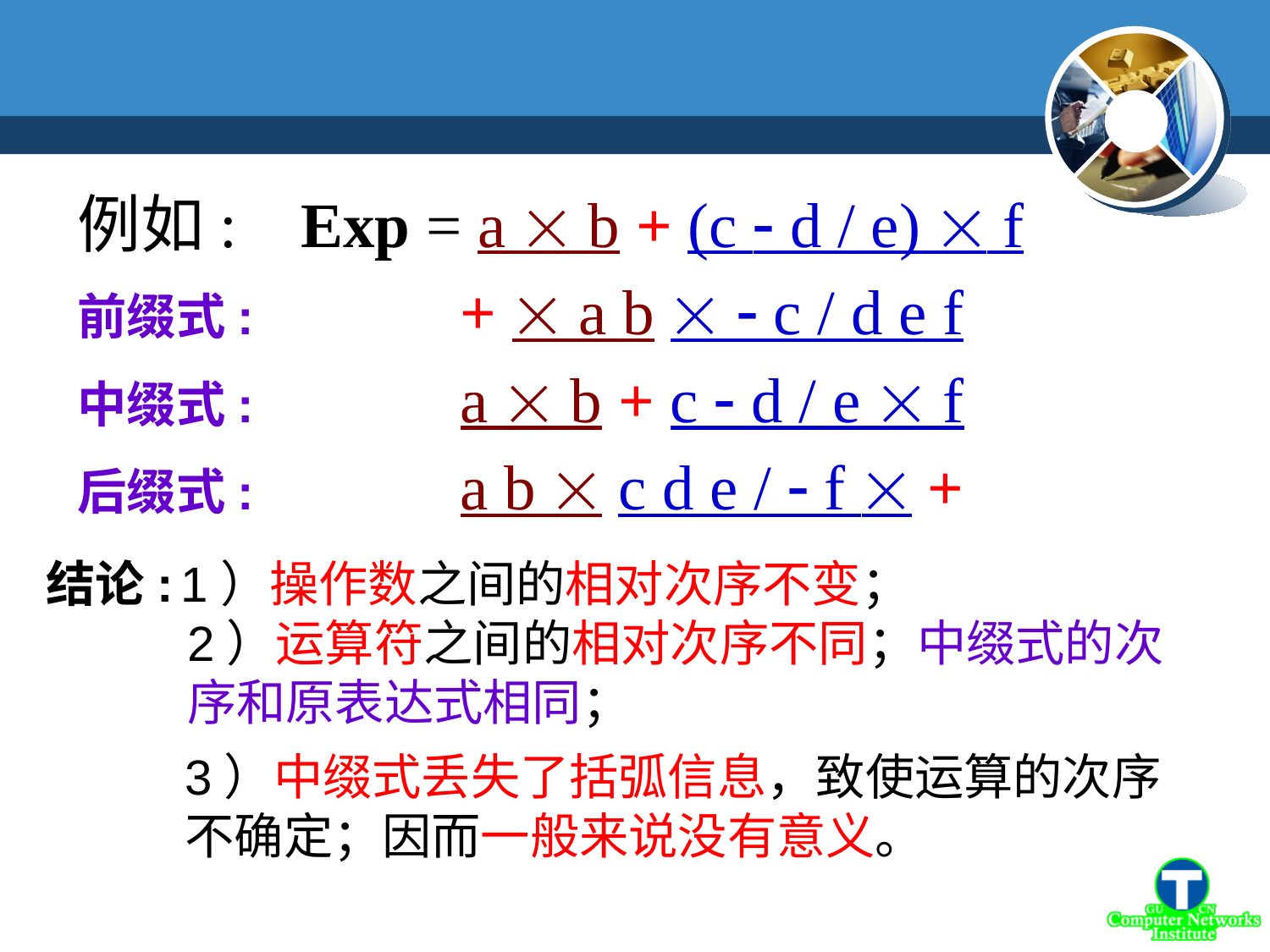

例如:    Exp = a × b + (c − d / e) × f
前缀式:             + × a b × − c / d e f
中缀式:             a × b + c − d / e × f
后缀式:             a b × c d e / − f × +
结论:
1）操作数之间的相对次序不变；
2）运算符之间的相对次序不同；中缀式的次序和原表达式相同；
3）中缀式丢失了括弧信息，致使运算的次序不确定；因而一般来说没有意义。